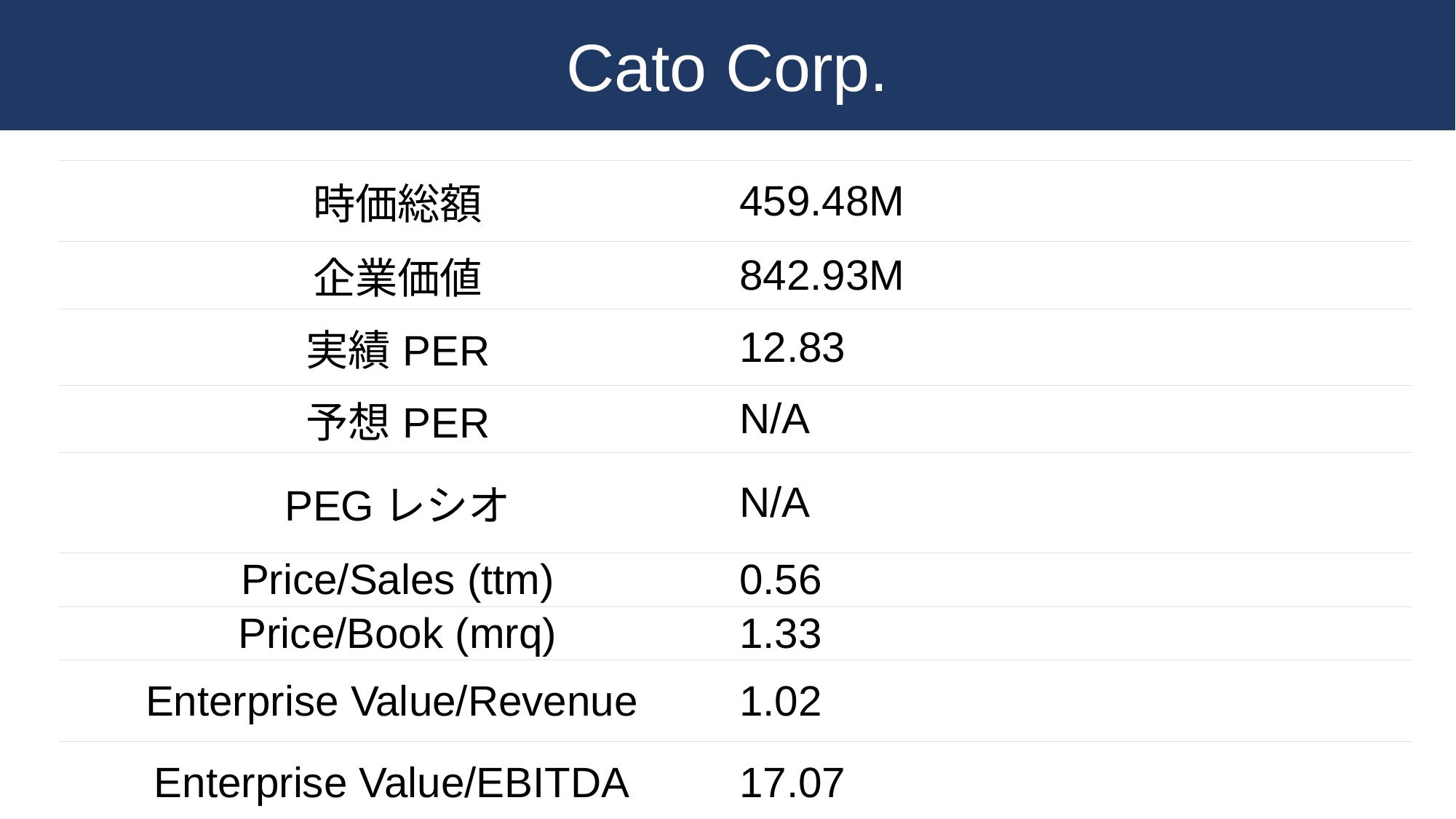

Cato Corp.
| 時価総額 | 459.48M |
| --- | --- |
| 企業価値 | 842.93M |
| 実績PER | 12.83 |
| 予想PER | N/A |
| PEGレシオ | N/A |
| Price/Sales (ttm) | 0.56 |
| Price/Book (mrq) | 1.33 |
| Enterprise Value/Revenue | 1.02 |
| Enterprise Value/EBITDA | 17.07 |